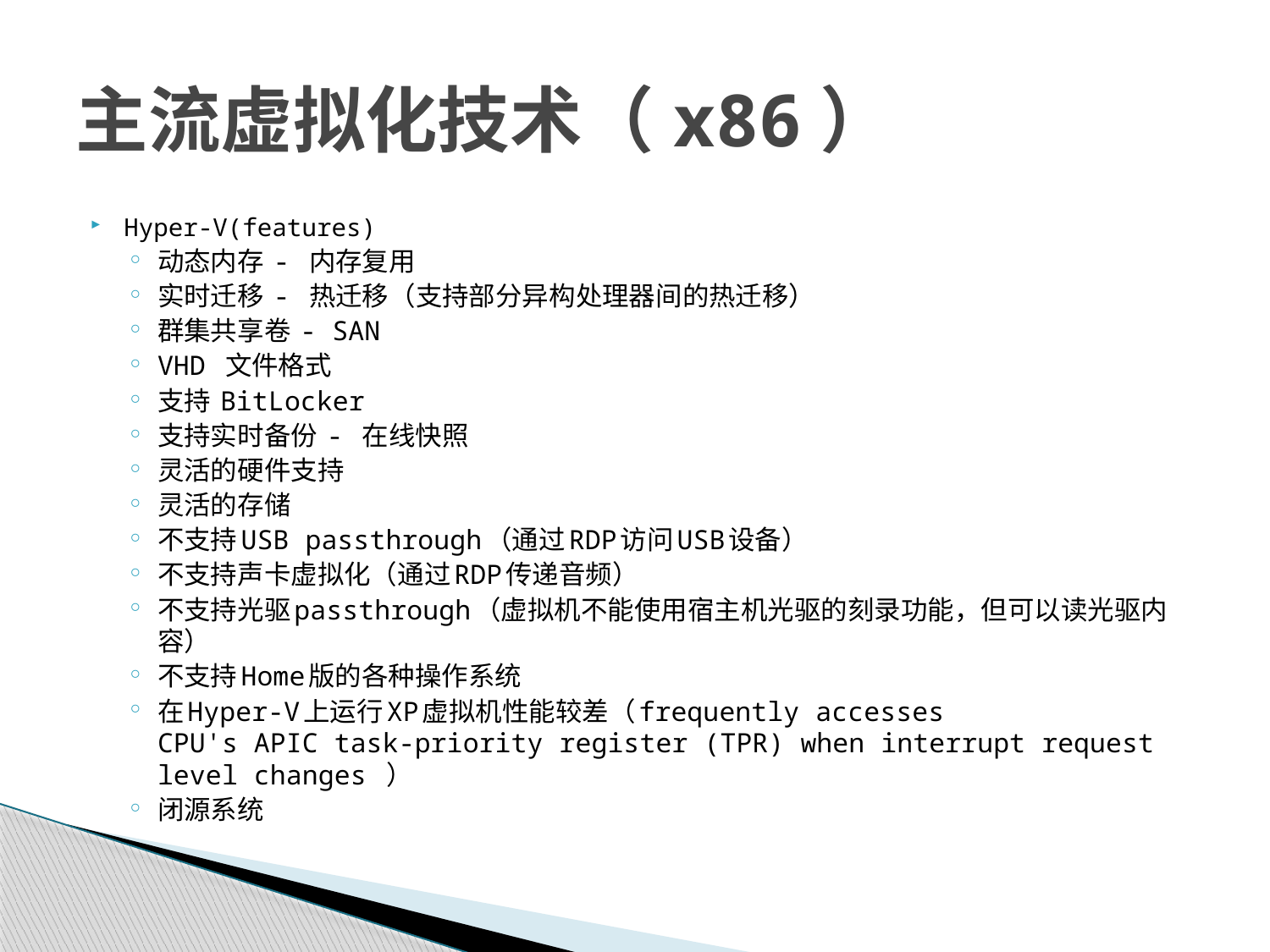

# 主流虚拟化技术（x86）
Hyper-V(features)
动态内存 - 内存复用
实时迁移 - 热迁移（支持部分异构处理器间的热迁移）
群集共享卷 - SAN
VHD 文件格式
支持 BitLocker
支持实时备份 - 在线快照
灵活的硬件支持
灵活的存储
不支持USB passthrough（通过RDP访问USB设备）
不支持声卡虚拟化（通过RDP传递音频）
不支持光驱passthrough（虚拟机不能使用宿主机光驱的刻录功能，但可以读光驱内容）
不支持Home版的各种操作系统
在Hyper-V上运行XP虚拟机性能较差（frequently accesses CPU's APIC task-priority register (TPR) when interrupt request level changes ）
闭源系统